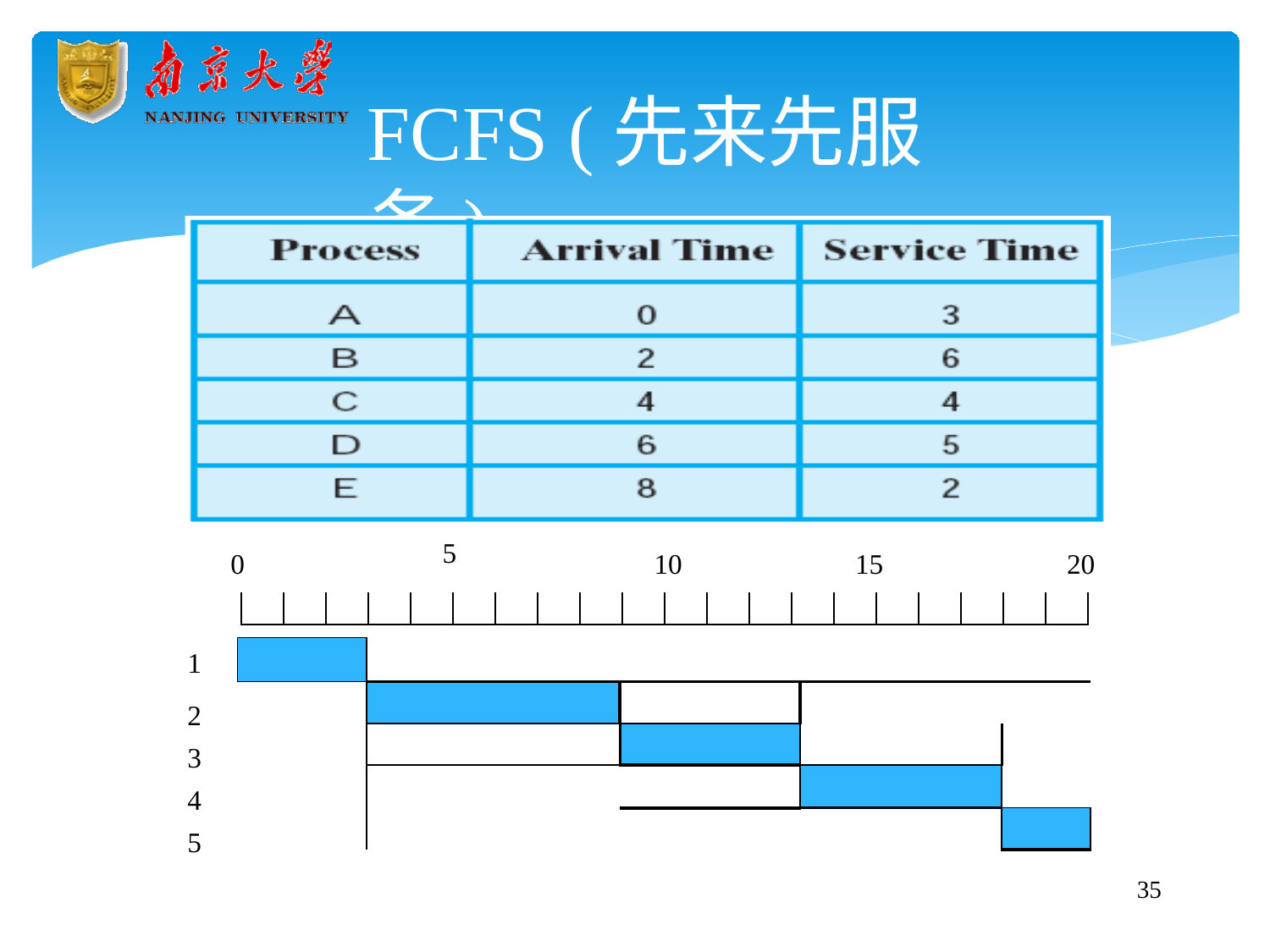

# FCFS (先来先服务)

5
0
10
15
20

1
2
3
4
5

|  |  |  |  |  |
| --- | --- | --- | --- | --- |
|  |  |  |  |  |
|  |  |  |  |  |
|  |  |  |  |  |
|  |  |  |  |  |

35